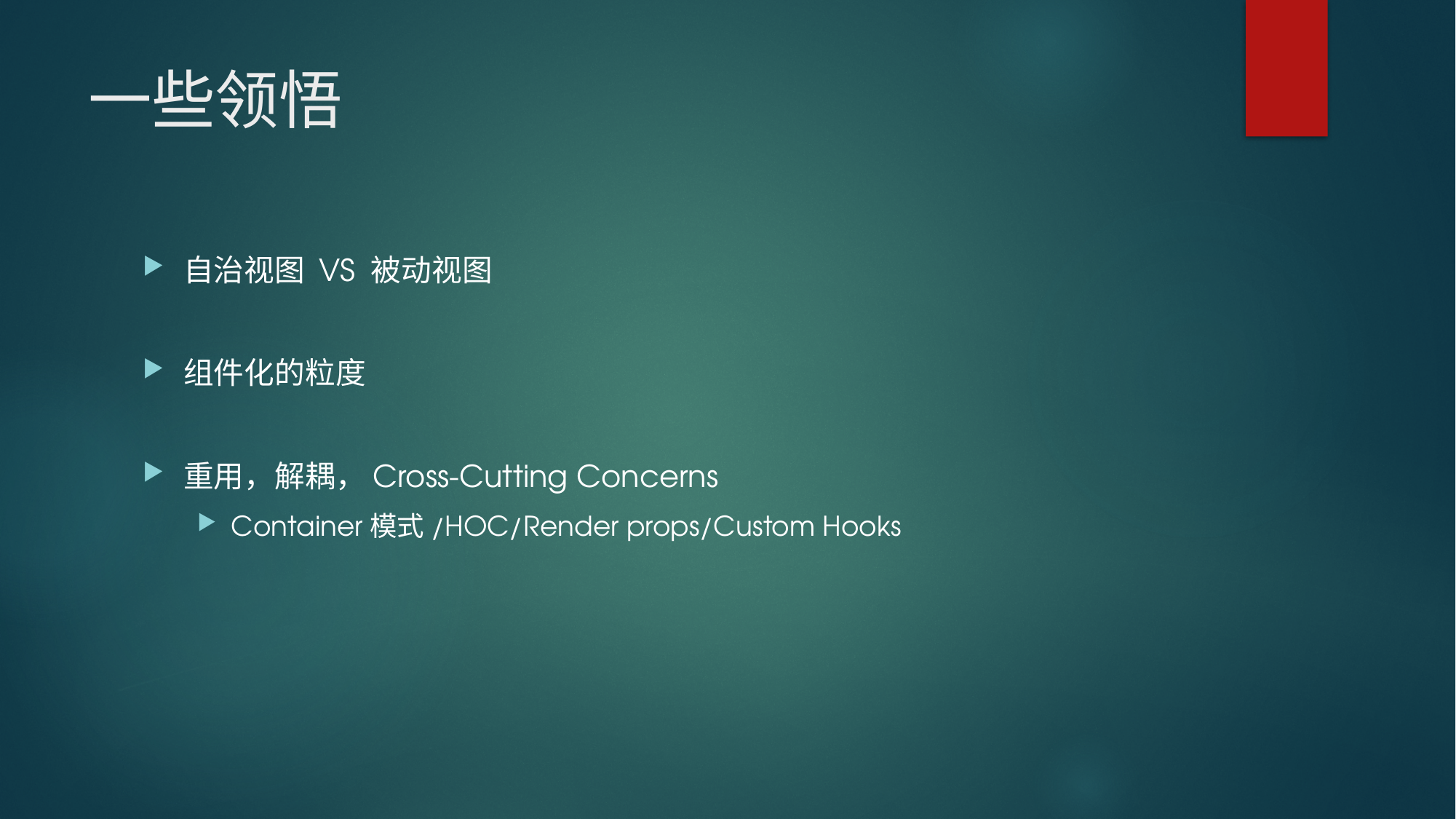

# 一些领悟
自治视图 VS 被动视图

组件化的粒度

重用，解耦，Cross-Cutting Concerns
Container模式/HOC/Render props/Custom Hooks